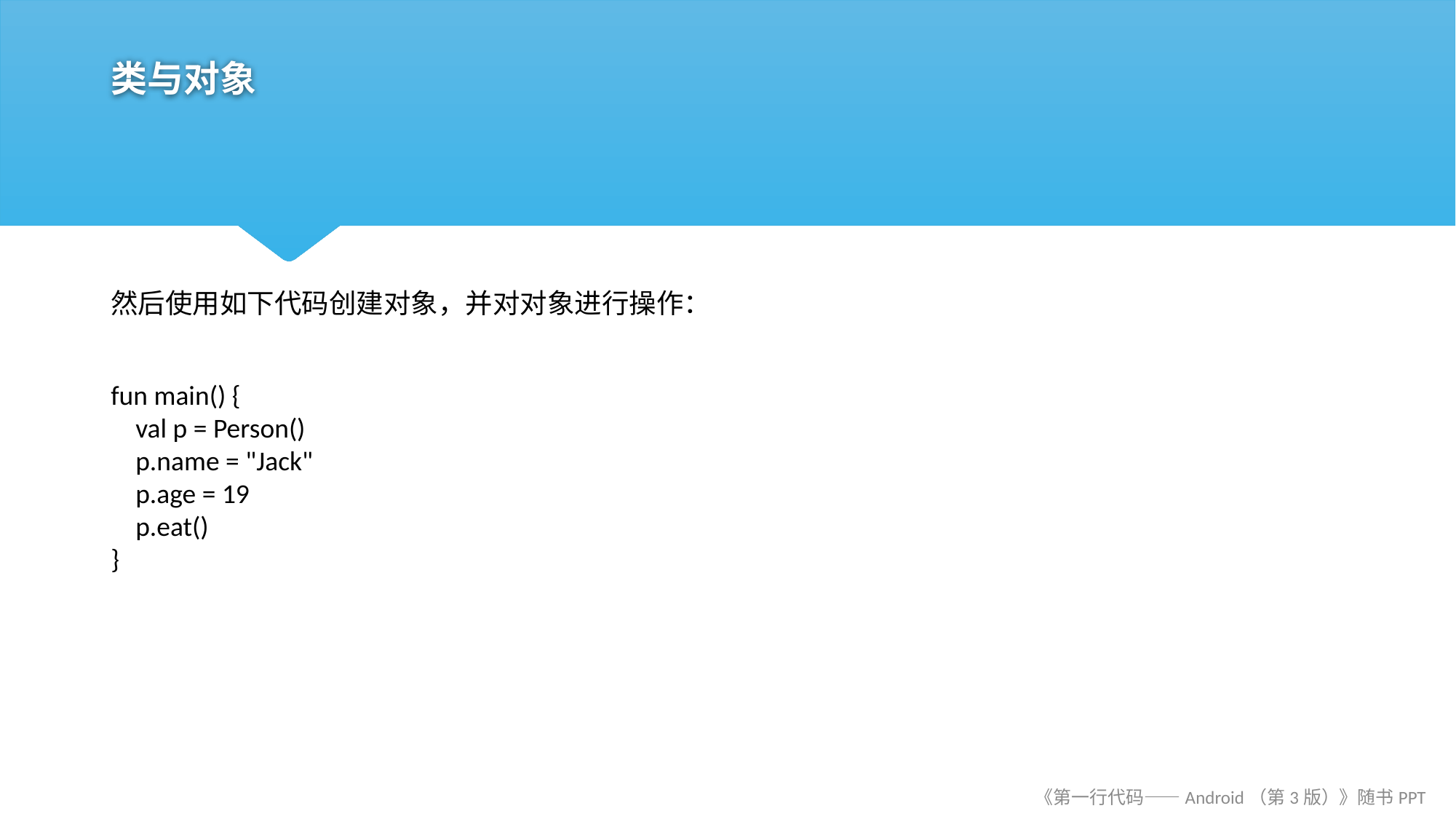

# 类与对象
然后使用如下代码创建对象，并对对象进行操作：
fun main() {
    val p = Person()
    p.name = "Jack"
    p.age = 19
    p.eat()
}